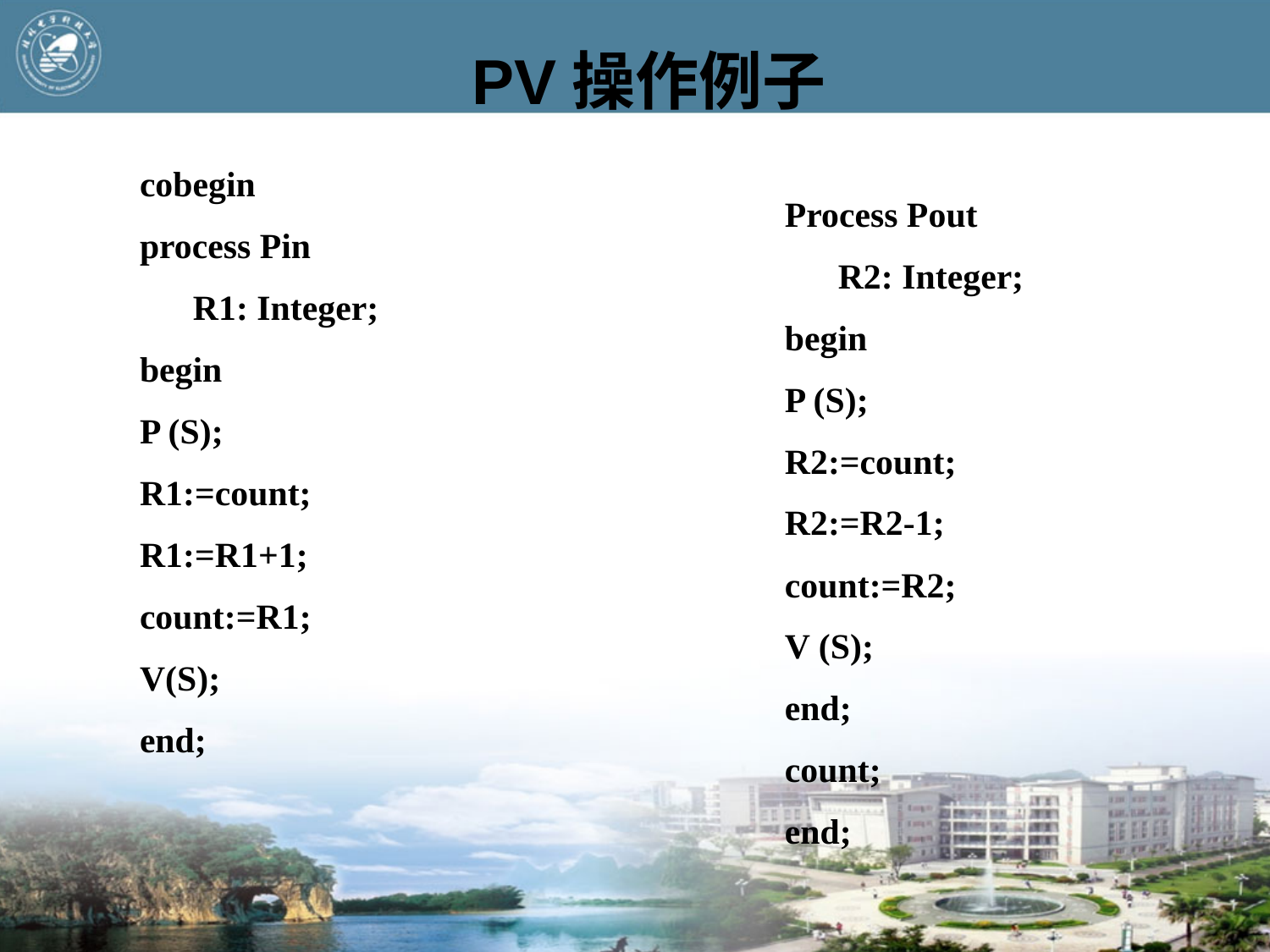

# PV操作例子
cobegin
process Pin
      R1: Integer;
begin
P (S);
R1:=count;
R1:=R1+1;
count:=R1;
V(S);
end;

Process Pout
      R2: Integer;
begin
P (S);
R2:=count;
R2:=R2-1;
count:=R2;
V (S);
end;
count;
end;